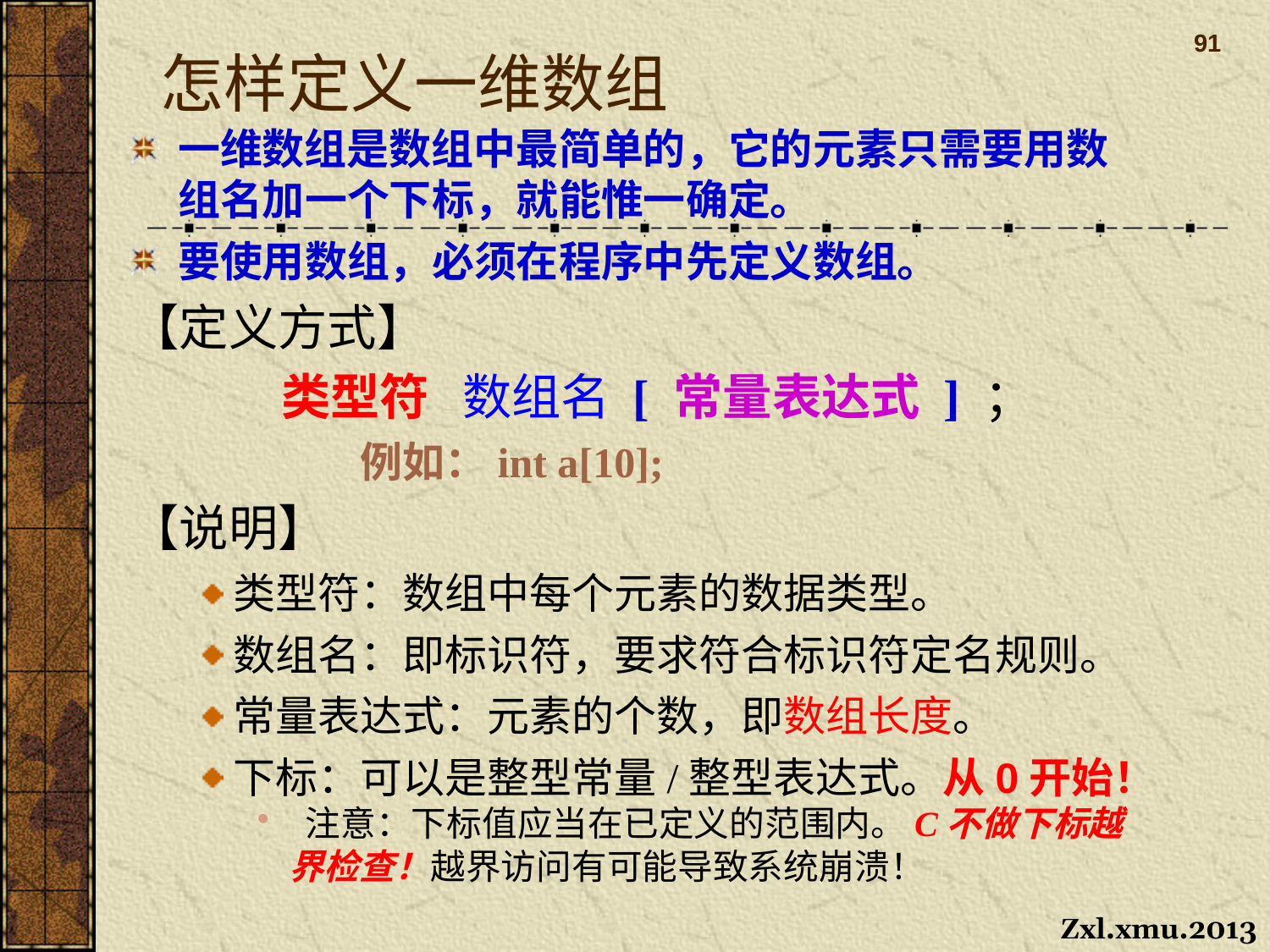

91
# 怎样定义一维数组
一维数组是数组中最简单的，它的元素只需要用数组名加一个下标，就能惟一确定。
要使用数组，必须在程序中先定义数组。
【定义方式】
类型符   数组名 [ 常量表达式 ] ；
		例如：int a[10];
【说明】
类型符：数组中每个元素的数据类型。
数组名：即标识符，要求符合标识符定名规则。
常量表达式：元素的个数，即数组长度。
下标：可以是整型常量/整型表达式。从0开始！
 注意：下标值应当在已定义的范围内。C不做下标越界检查！越界访问有可能导致系统崩溃！